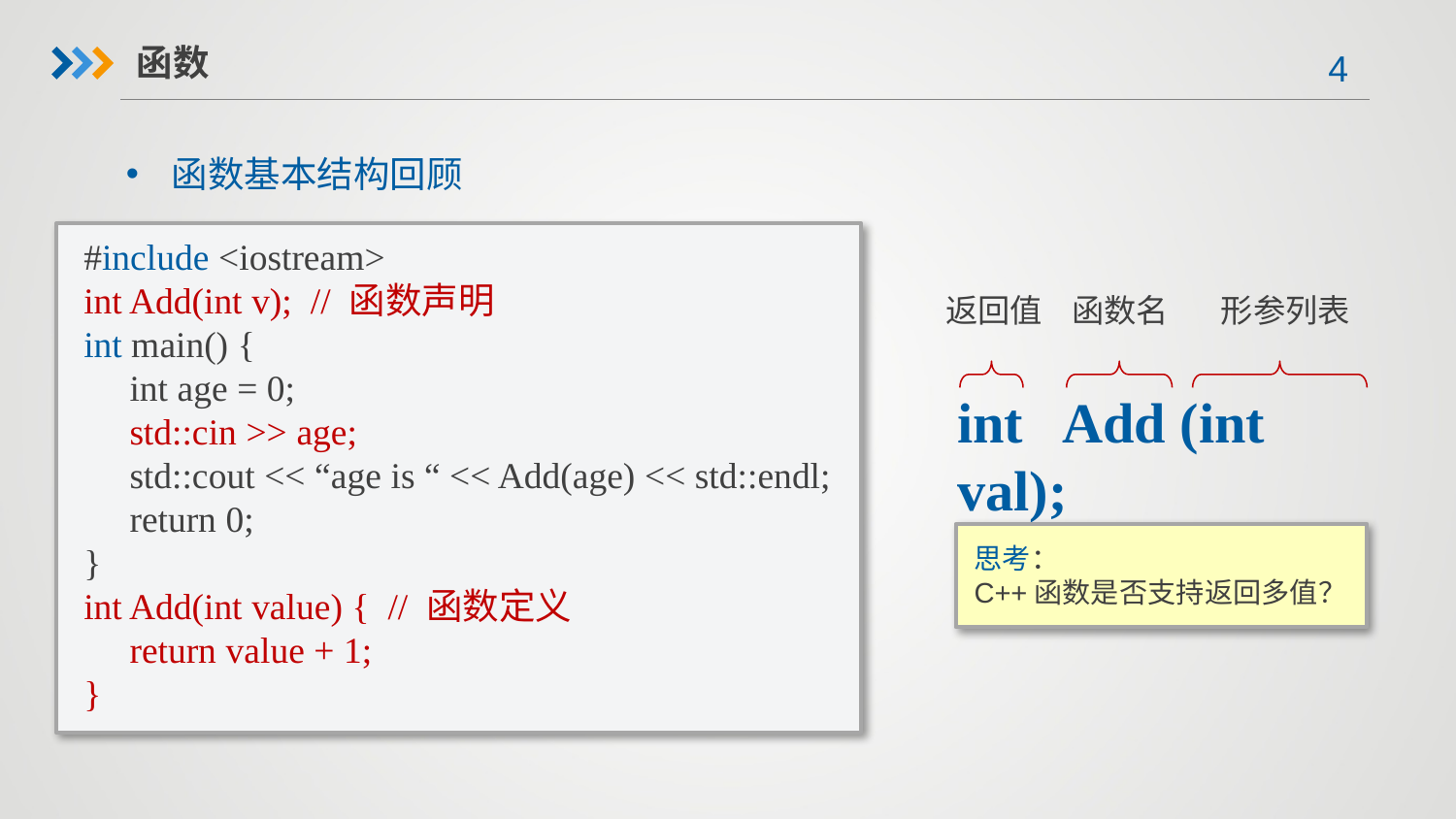

函数
函数基本结构回顾

#include <iostream>
int Add(int v);  // 函数声明
int main() {
     int age = 0;
     std::cin >> age;
     std::cout << “age is “ << Add(age) << std::endl;
     return 0;
}
int Add(int value) {  // 函数定义
     return value + 1;
}
返回值
函数名
形参列表

int   Add (int val);

思考：
C++函数是否支持返回多值？